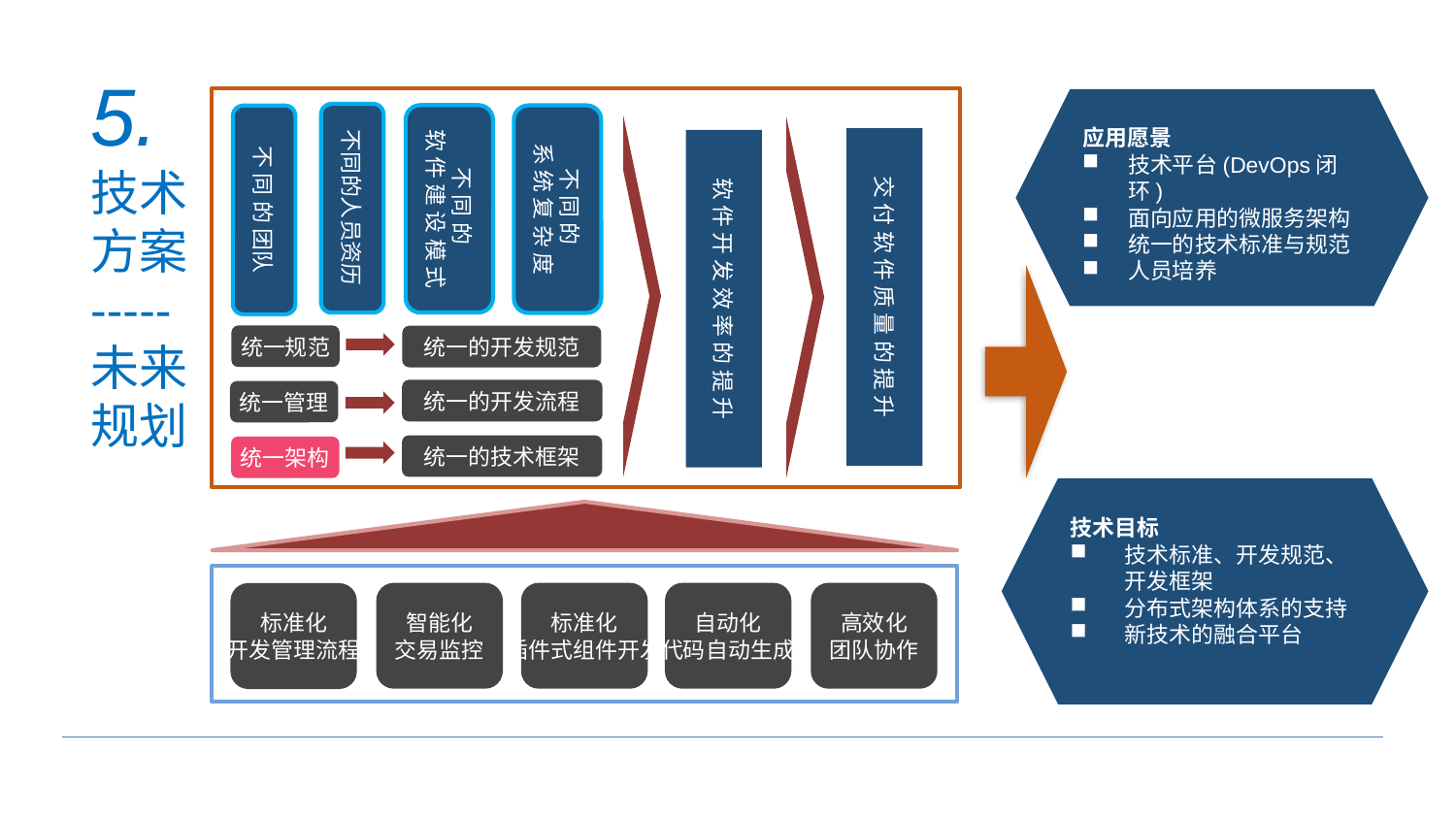

民生RCS技术架构愿景
# 5. 技术方案 ----- 未来规划

不同的人员资历
不 同 的
软 件 建 设 模 式
不 同 的
系 统 复 杂 度
不 同 的 团队

交 付 软 件 质 量 的 提 升
软 件 开 发 效 率 的 提 升
统一规范
统一的开发规范

统一的开发流程
统一管理

统一的技术框架
统一架构

智能化
交易监控
标准化
插件式组件开发
自动化
代码自动生成
高效化
团队协作
标准化
开发管理流程
应用愿景
技术平台(DevOps闭环)
面向应用的微服务架构
统一的技术标准与规范
人员培养

技术目标
技术标准、开发规范、开发框架
分布式架构体系的支持
新技术的融合平台
51